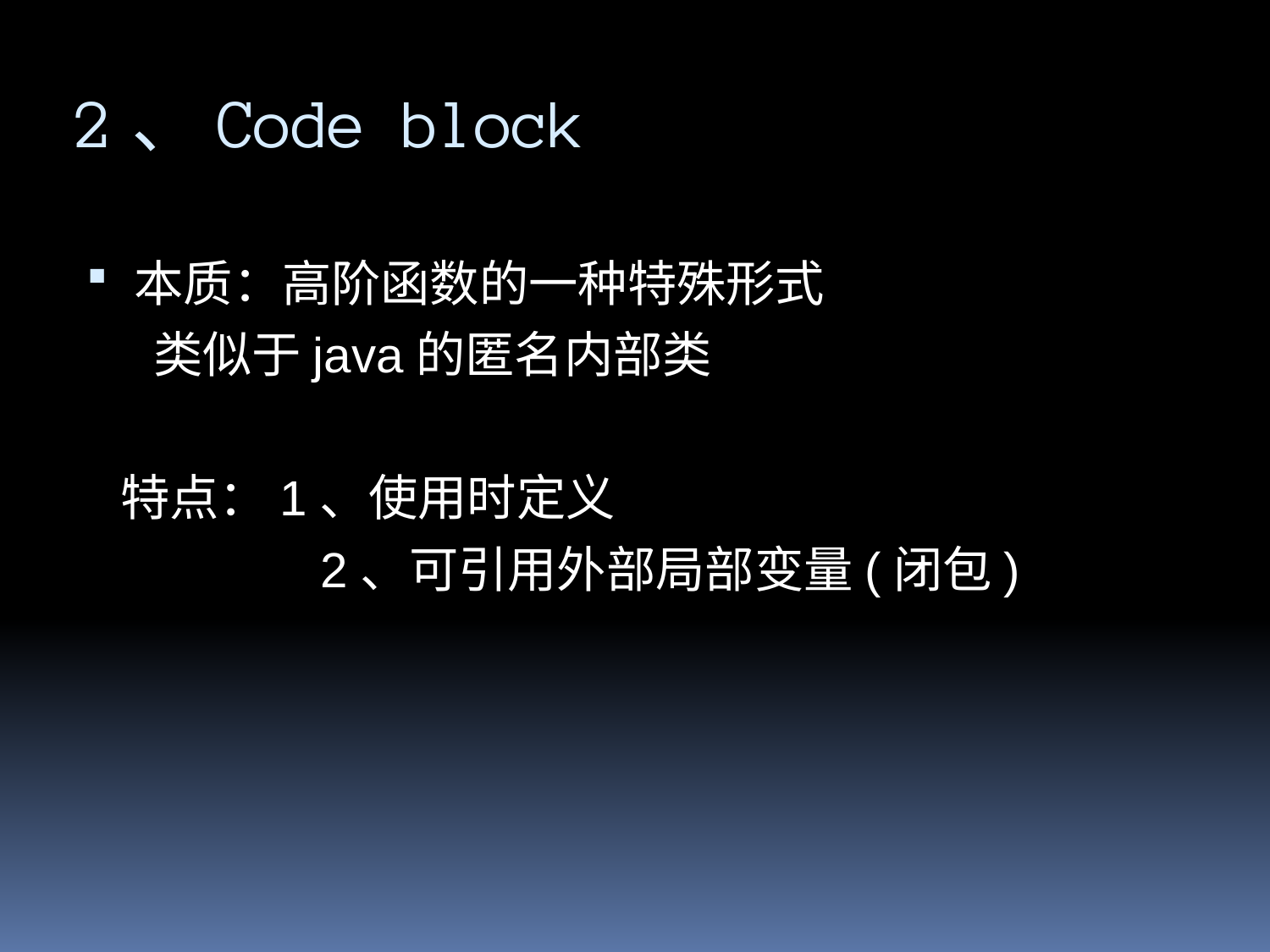

# 2、Code block
本质：高阶函数的一种特殊形式
     类似于java的匿名内部类

  特点：1、使用时定义
                 2、可引用外部局部变量(闭包)